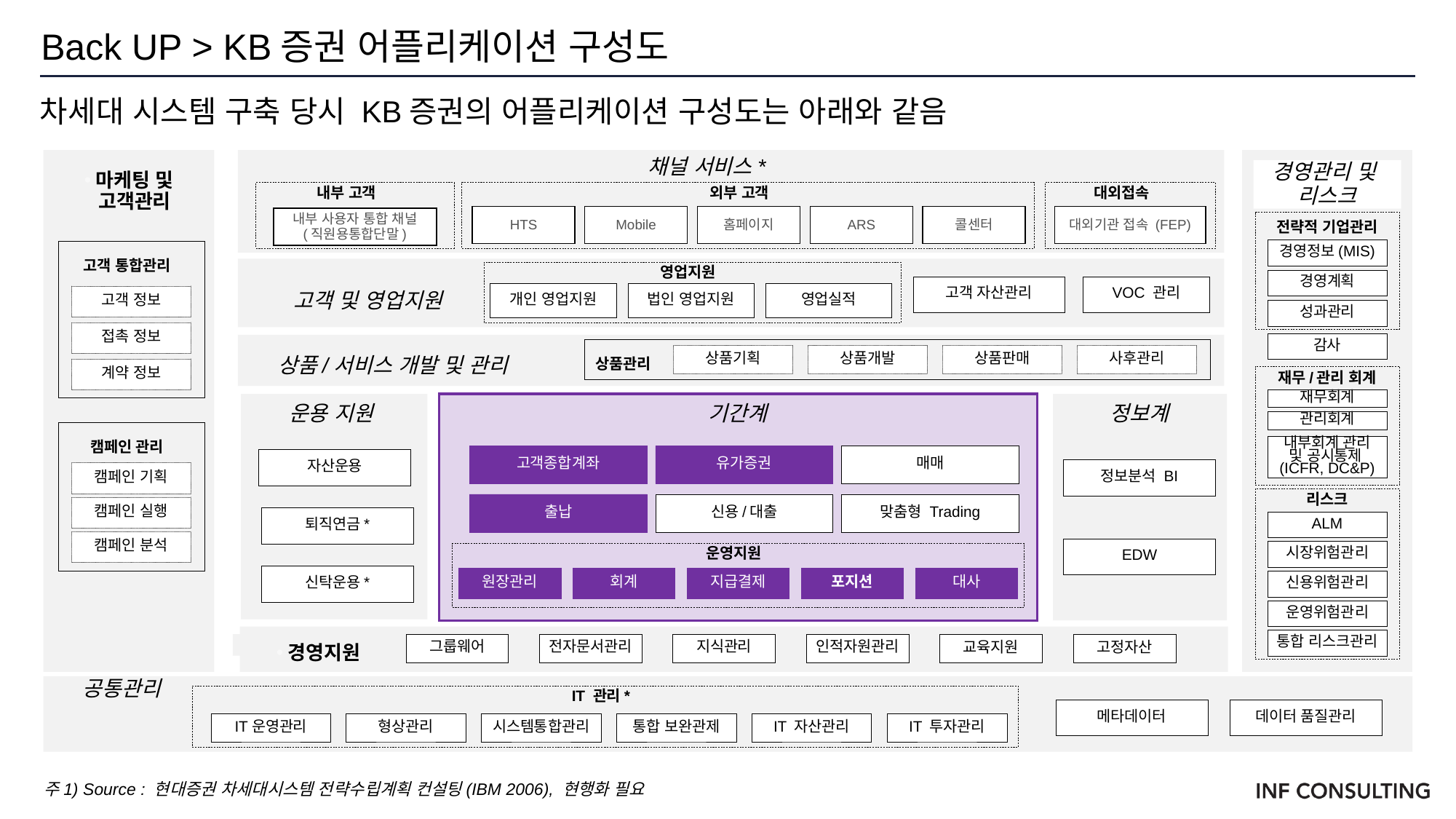

# Back UP > KB증권 어플리케이션 구성도
차세대 시스템 구축 당시 KB증권의 어플리케이션 구성도는 아래와 같음

채널 서비스*
경영관리 및
리스크
마케팅 및
고객관리
내부 고객
외부 고객
대외접속
HTS
Mobile
홈페이지
ARS
콜센터
대외기관 접속 (FEP)
내부 사용자 통합 채널
(직원용통합단말)
전략적 기업관리
경영정보(MIS)
고객 통합관리

영업지원
경영계획
고객 자산관리
VOC 관리
개인 영업지원
법인 영업지원
영업실적
고객 정보
고객 및 영업지원
성과관리
접촉 정보
감사

상품관리
상품기획
상품개발
상품판매
사후관리
상품/서비스 개발 및 관리
계약 정보
재무/관리 회계
재무회계

운용 지원
기간계
정보계
관리회계
캠페인 관리
내부회계 관리
및 공시통제(ICFR, DC&P)
고객종합계좌
유가증권
매매
자산운용
정보분석 BI
캠페인 기획
리스크
출납
신용/대출
맞춤형 Trading
캠페인 실행
퇴직연금*
ALM
캠페인 분석
EDW
시장위험관리
운영지원
신탁운용*
원장관리
회계
지급결제
포지션
대사
신용위험관리
운영위험관리

통합 리스크관리
경영지원
그룹웨어
전자문서관리
지식관리
인적자원관리
교육지원
고정자산

공통관리
IT 관리*
메타데이터
데이터 품질관리
IT운영관리
형상관리
시스템통합관리
통합 보완관제
IT 자산관리
IT 투자관리
주1) Source : 현대증권 차세대시스템 전략수립계획 컨설팅(IBM 2006), 현행화 필요